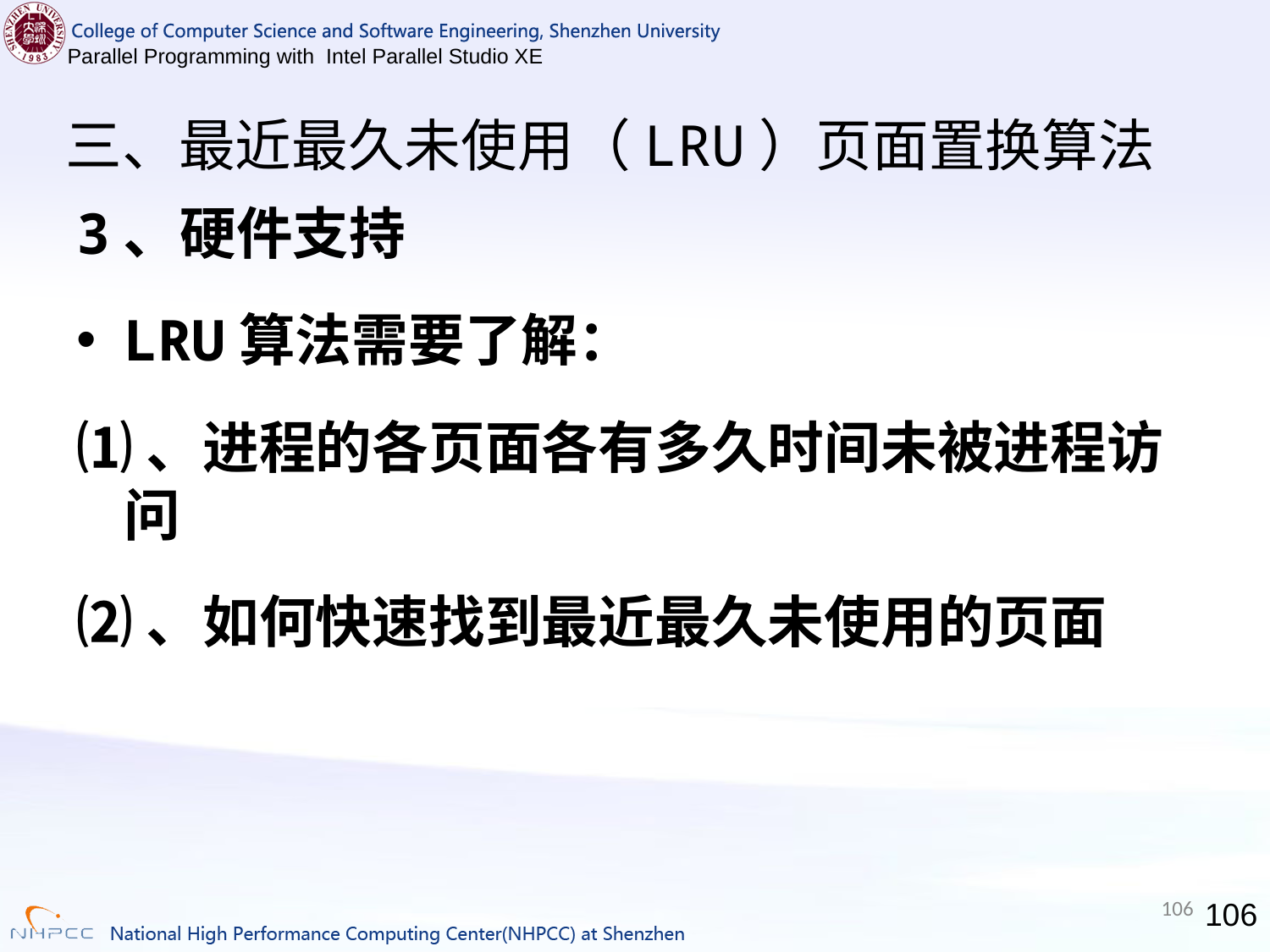

# 三、最近最久未使用（LRU）页面置换算法
3、硬件支持
LRU算法需要了解：
⑴、进程的各页面各有多久时间未被进程访问
⑵、如何快速找到最近最久未使用的页面
106
106